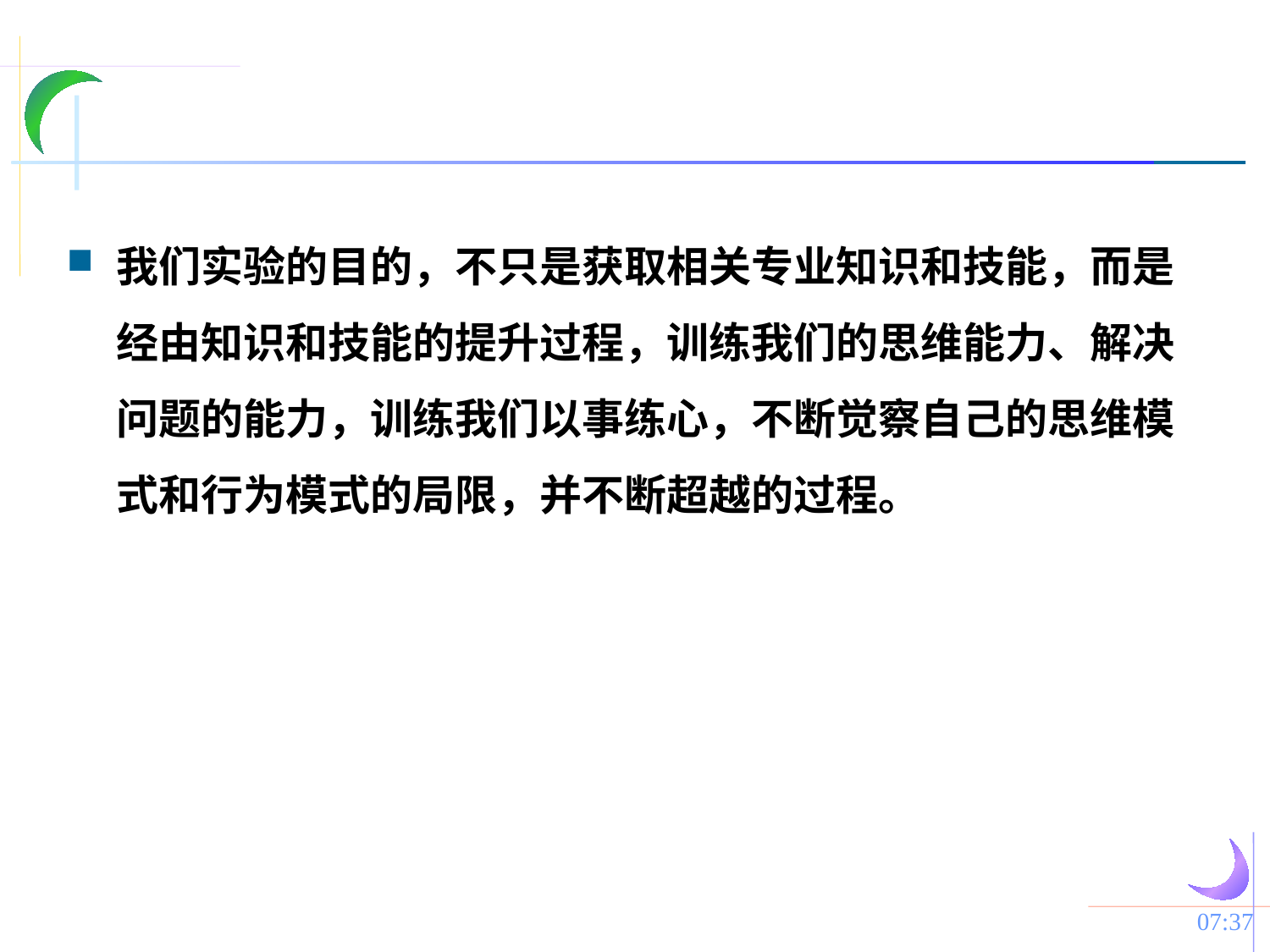

#
我们实验的目的，不只是获取相关专业知识和技能，而是经由知识和技能的提升过程，训练我们的思维能力、解决问题的能力，训练我们以事练心，不断觉察自己的思维模式和行为模式的局限，并不断超越的过程。
 07:37